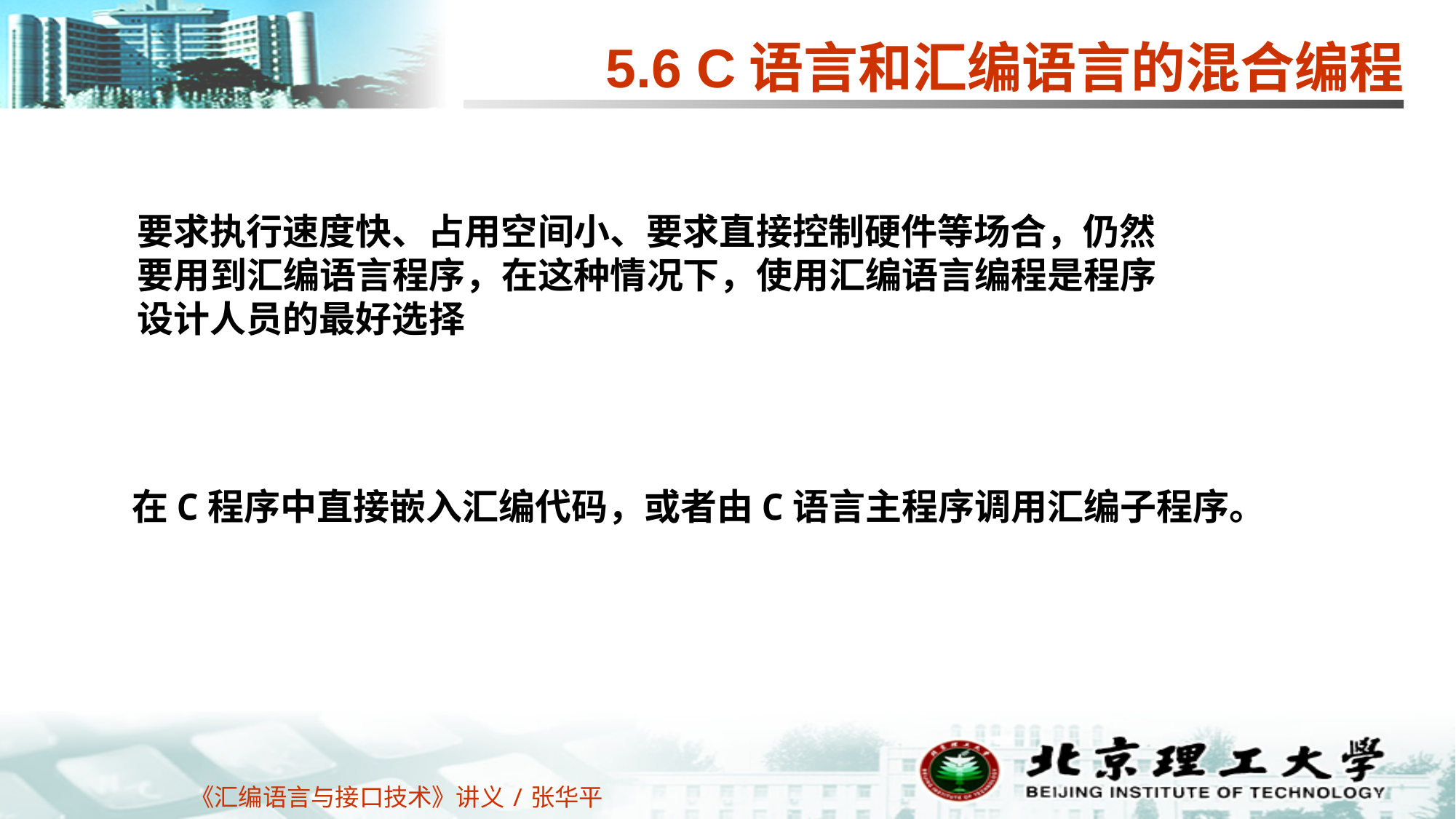

5.6 C语言和汇编语言的混合编程
要求执行速度快、占用空间小、要求直接控制硬件等场合，仍然要用到汇编语言程序，在这种情况下，使用汇编语言编程是程序设计人员的最好选择
在C程序中直接嵌入汇编代码，或者由C语言主程序调用汇编子程序。